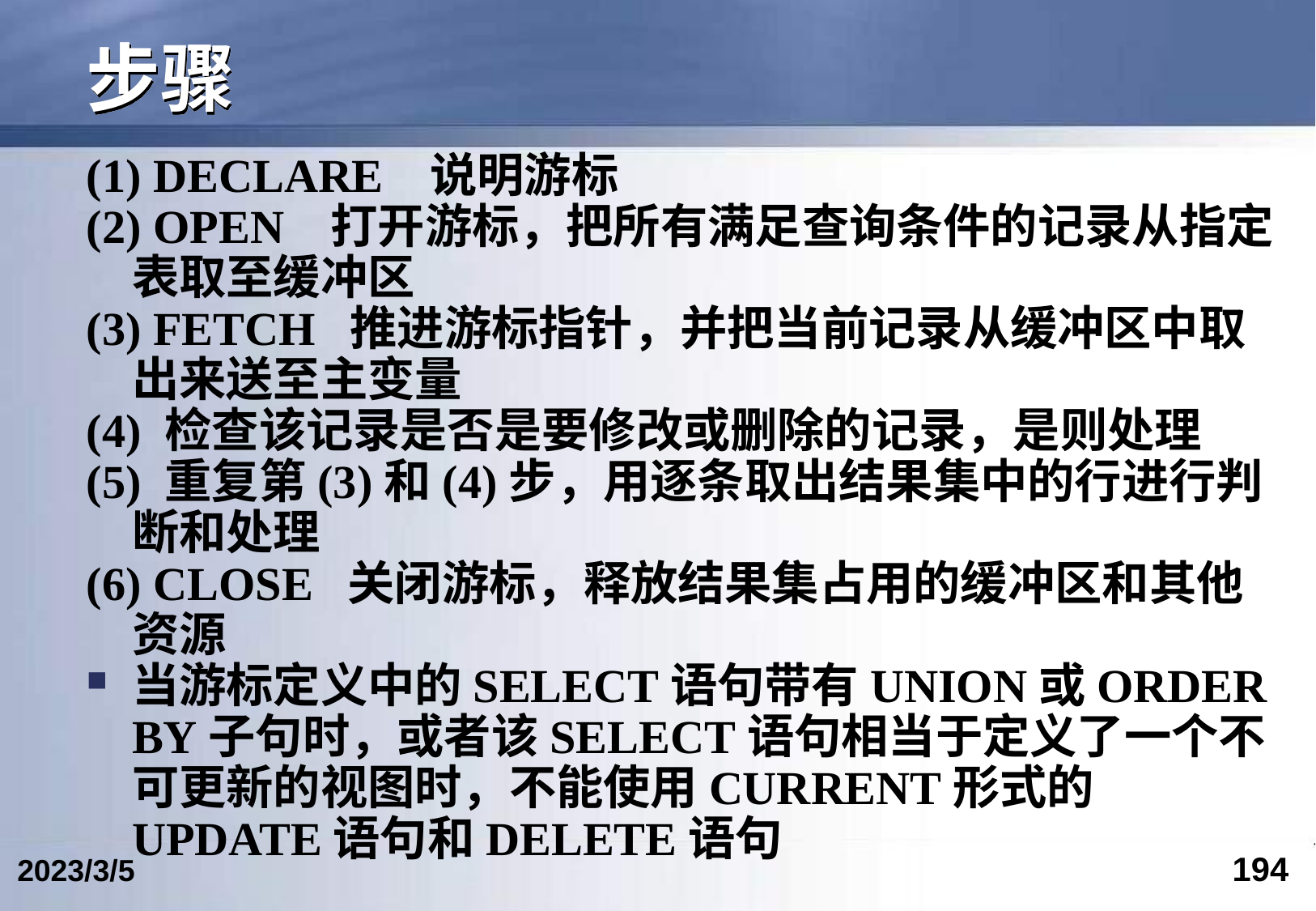

# 步骤
(1) DECLARE   说明游标
(2) OPEN   打开游标，把所有满足查询条件的记录从指定表取至缓冲区
(3) FETCH  推进游标指针，并把当前记录从缓冲区中取出来送至主变量
(4) 检查该记录是否是要修改或删除的记录，是则处理
(5) 重复第(3)和(4)步，用逐条取出结果集中的行进行判断和处理
(6) CLOSE  关闭游标，释放结果集占用的缓冲区和其他资源
当游标定义中的SELECT语句带有UNION或ORDER BY子句时，或者该SELECT语句相当于定义了一个不可更新的视图时，不能使用CURRENT形式的UPDATE语句和DELETE语句
194
2023/3/5